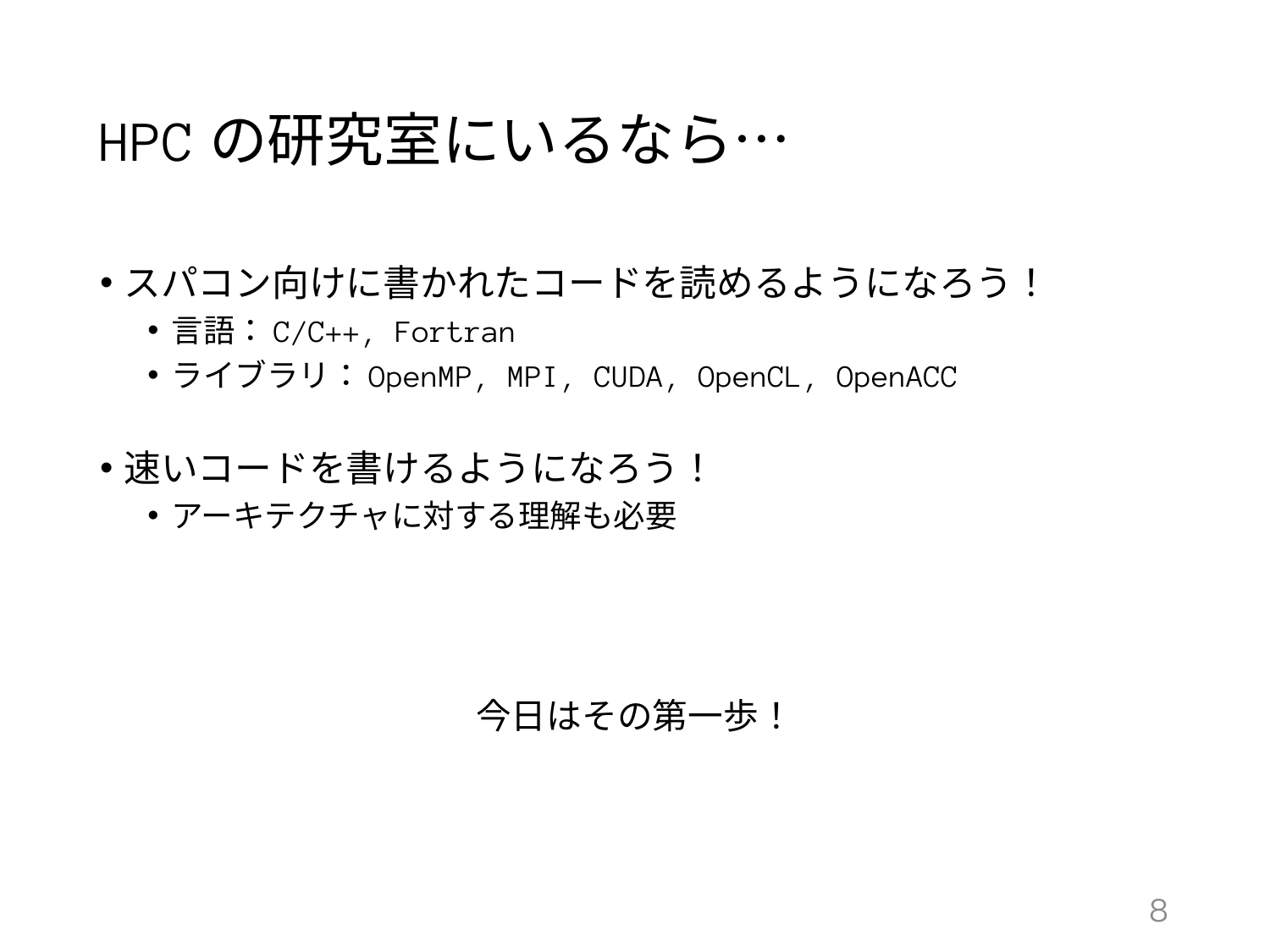

# HPCの研究室にいるなら…
スパコン向けに書かれたコードを読めるようになろう！
言語：C/C++, Fortran
ライブラリ：OpenMP, MPI, CUDA, OpenCL, OpenACC
速いコードを書けるようになろう！
アーキテクチャに対する理解も必要
今日はその第一歩！
8